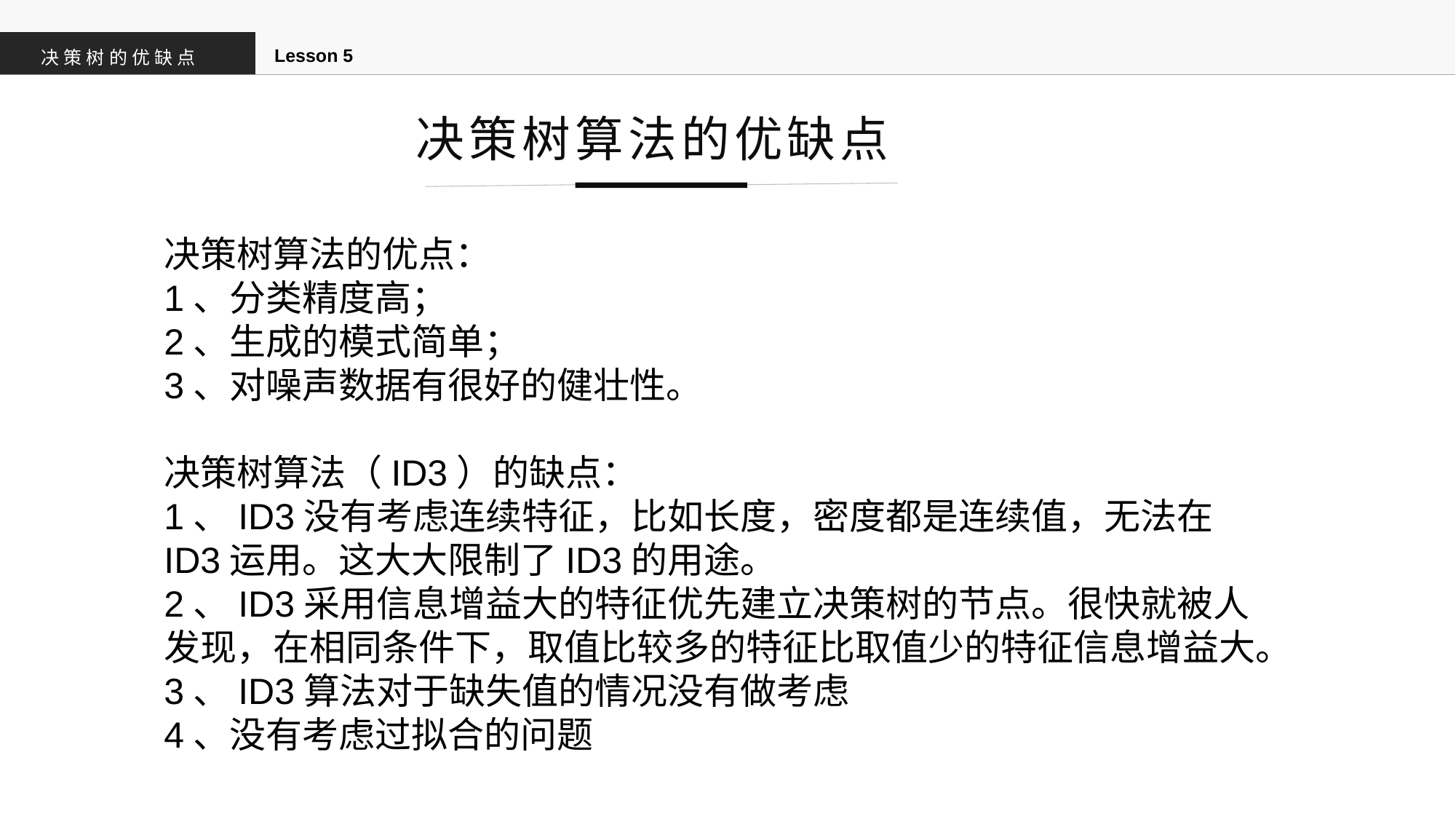

Lesson 5
决策树的优缺点
决策树算法的优缺点

决策树算法的优点：
1、分类精度高；
2、生成的模式简单；
3、对噪声数据有很好的健壮性。

决策树算法（ID3）的缺点：
1、ID3没有考虑连续特征，比如长度，密度都是连续值，无法在ID3运用。这大大限制了ID3的用途。
2、ID3采用信息增益大的特征优先建立决策树的节点。很快就被人发现，在相同条件下，取值比较多的特征比取值少的特征信息增益大。
3、ID3算法对于缺失值的情况没有做考虑
4、没有考虑过拟合的问题